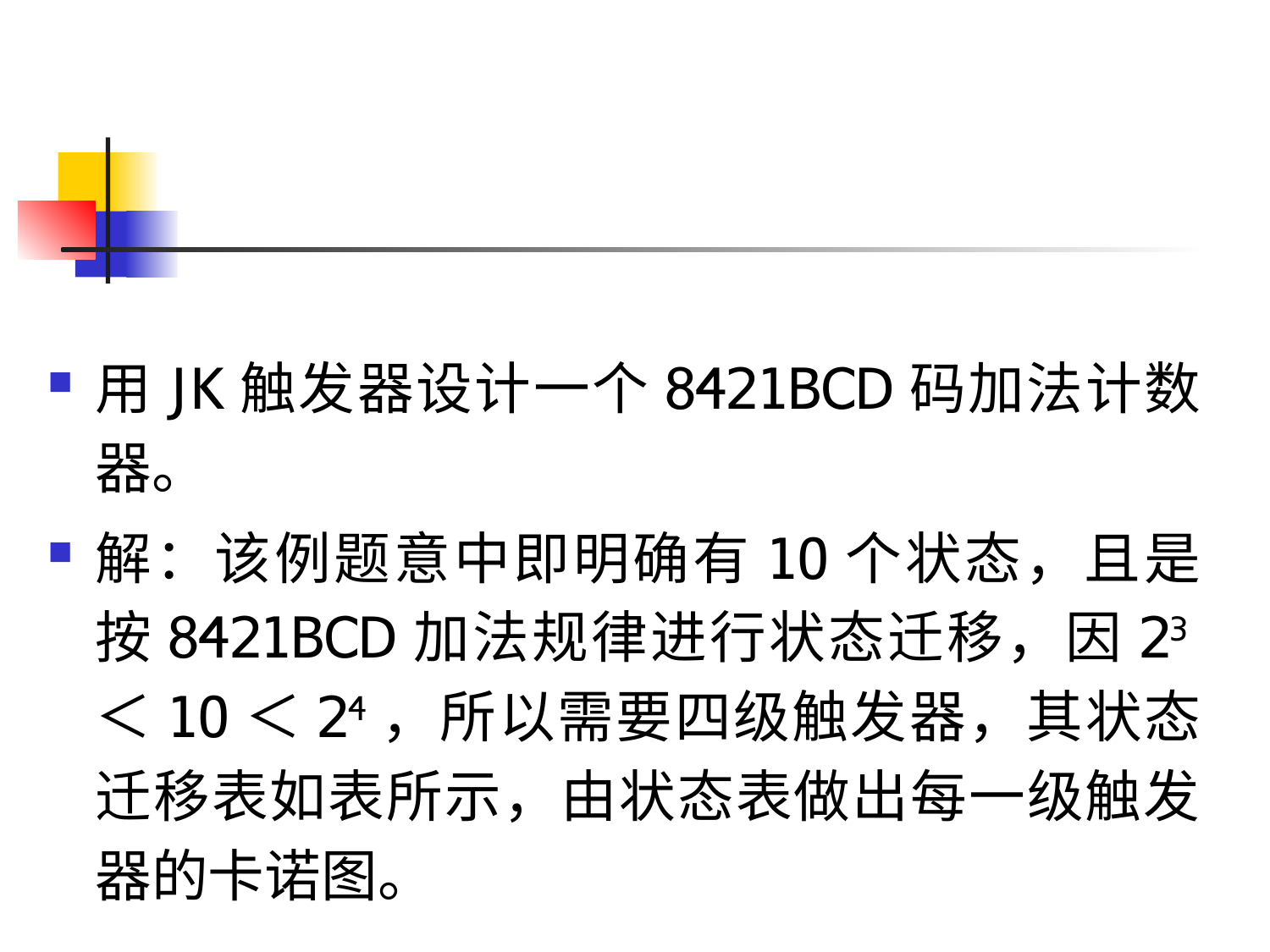

#
用JK触发器设计一个8421BCD码加法计数器。
解：该例题意中即明确有10个状态，且是按8421BCD加法规律进行状态迁移，因23＜10＜24，所以需要四级触发器，其状态迁移表如表所示，由状态表做出每一级触发器的卡诺图。